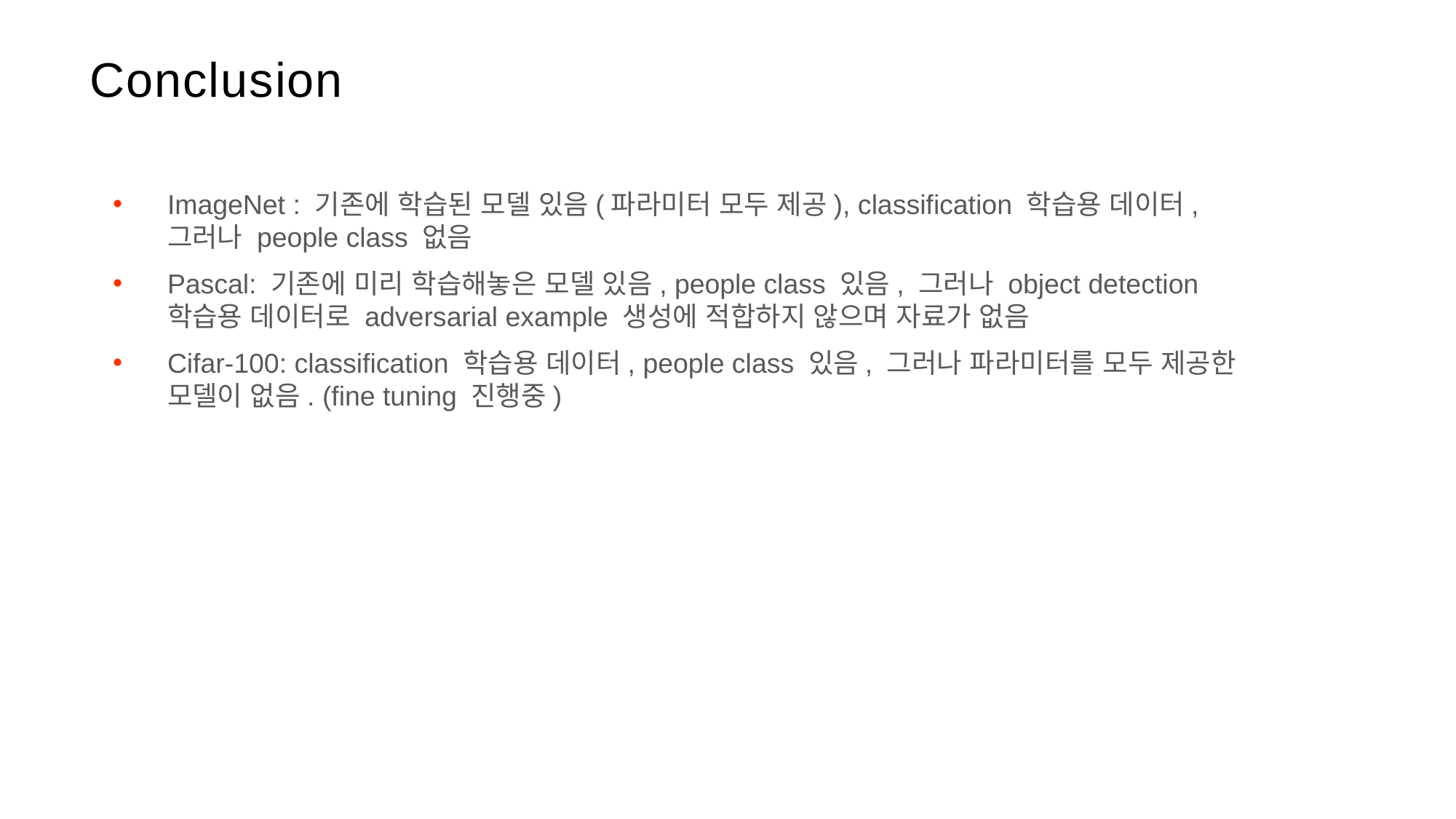

Conclusion

ImageNet : 기존에 학습된 모델 있음(파라미터 모두 제공), classification 학습용 데이터, 그러나 people class 없음
Pascal: 기존에 미리 학습해놓은 모델 있음, people class 있음, 그러나 object detection 학습용 데이터로 adversarial example 생성에 적합하지 않으며 자료가 없음
Cifar-100: classification 학습용 데이터, people class 있음, 그러나 파라미터를 모두 제공한 모델이 없음. (fine tuning 진행중)